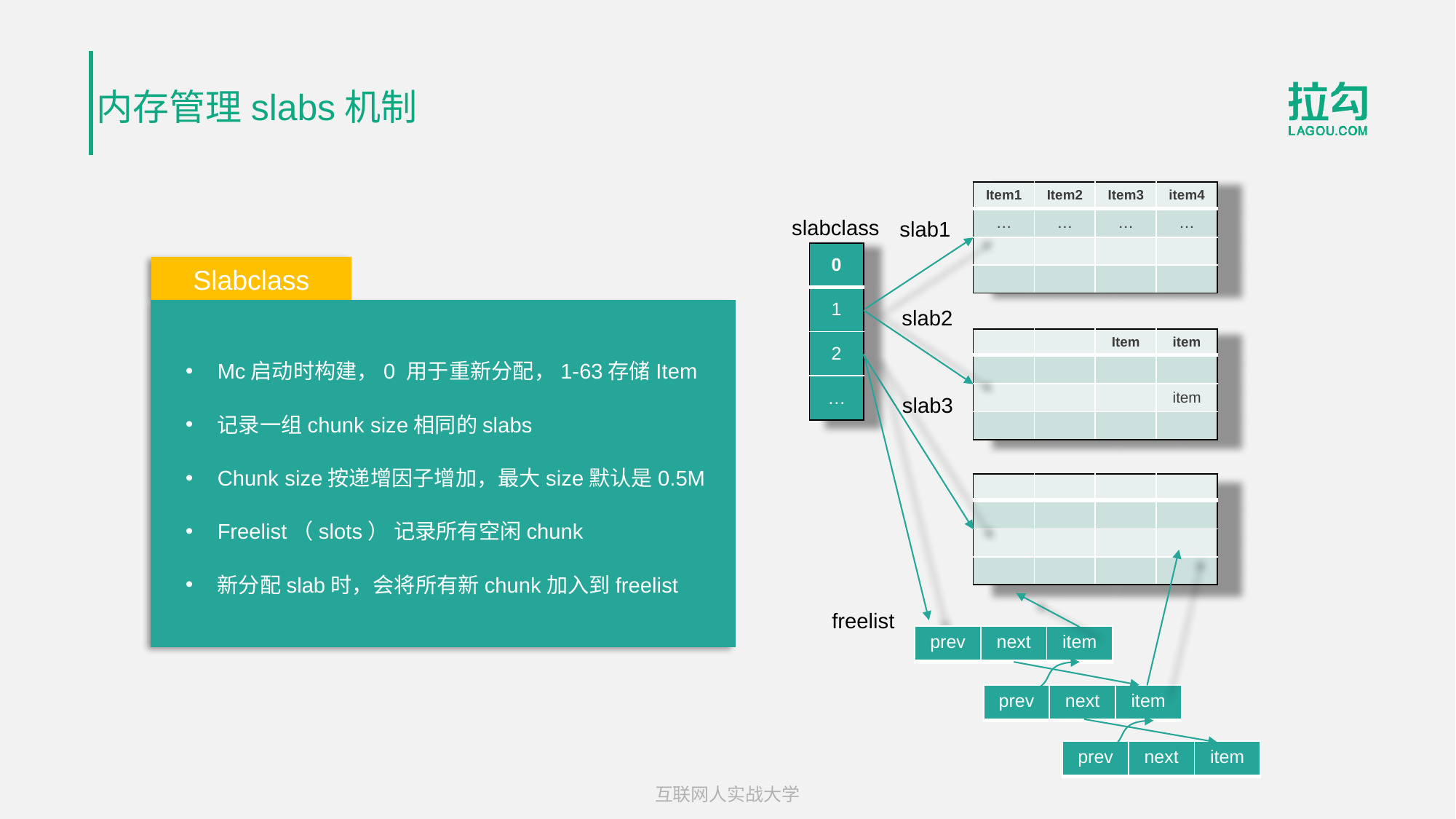

# 内存管理slabs机制
| Item1 | Item2 | Item3 | item4 |
| --- | --- | --- | --- |
| … | … | … | … |
|  |  |  |  |
|  |  |  |  |
slabclass
slab1
| 0 |
| --- |
| 1 |
| 2 |
| … |

Slabclass
slab2

|  |  | Item | item |
| --- | --- | --- | --- |
|  |  |  |  |
|  |  |  | item |
|  |  |  |  |
Mc启动时构建，0 用于重新分配，1-63存储Item
记录一组chunk size相同的slabs
Chunk size按递增因子增加，最大size默认是0.5M
Freelist（slots） 记录所有空闲chunk
新分配slab时，会将所有新chunk加入到freelist
slab3
|  |  |  |  |
| --- | --- | --- | --- |
|  |  |  |  |
|  |  |  |  |
|  |  |  |  |
freelist
| prev | next | item |
| --- | --- | --- |
| prev | next | item |
| --- | --- | --- |
| prev | next | item |
| --- | --- | --- |